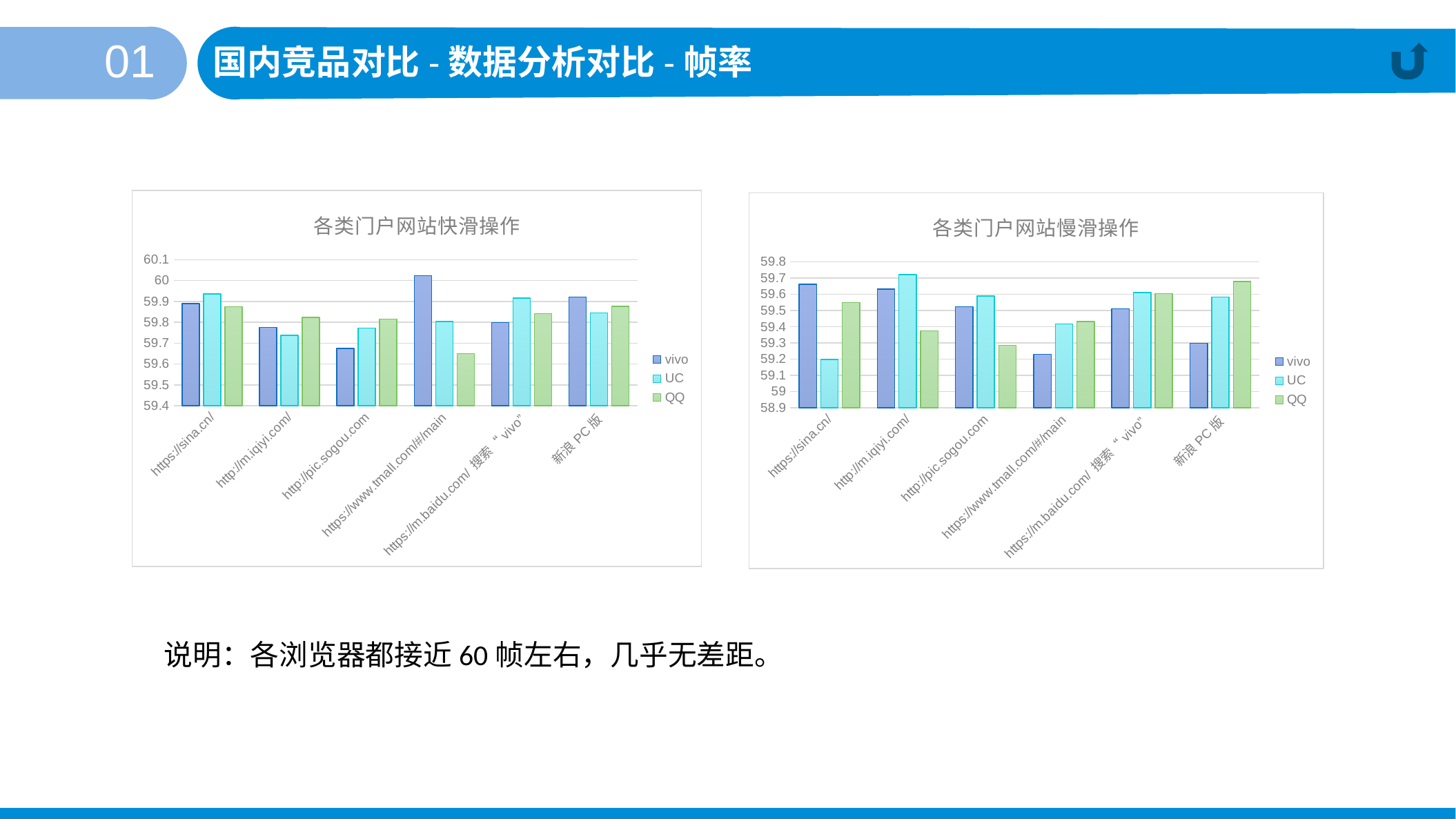

01

国内竞品对比-数据分析对比-帧率

### Chart: 各类门户网站快滑操作

| Category | vivo | UC | QQ |
|---|---|---|---|
| https://sina.cn/ | 59.8900411836354 | 59.9357506978574 | 59.8746196292543 |
| http://m.iqiyi.com/ | 59.7762912200976 | 59.7374026300969 | 59.8237018721576 |
| http://pic.sogou.com | 59.6742674269263 | 59.772738586957 | 59.8158562626453 |
| https://www.tmall.com/#/main | 60.0240989269933 | 59.8044962902196 | 59.649181537607 |
| https://m.baidu.com/ 搜索“vivo” | 59.7981402940376 | 59.9158526555528 | 59.8412833658631 |
| 新浪PC版 | 59.9205336385739 | 59.8450789943604 | 59.8775621547399 |

### Chart: 各类门户网站慢滑操作

| Category | vivo | UC | QQ |
|---|---|---|---|
| https://sina.cn/ | 59.6626644827021 | 59.1991605062726 | 59.5489305883 |
| http://m.iqiyi.com/ | 59.6330674851939 | 59.7216845266917 | 59.3758072815734 |
| http://pic.sogou.com | 59.524378572828 | 59.5897996716064 | 59.2861446044634 |
| https://www.tmall.com/#/main | 59.2309938554817 | 59.4176838199649 | 59.4325047759187 |
| https://m.baidu.com/ 搜索“vivo” | 59.5117168574912 | 59.6107123888267 | 59.6047587490661 |
| 新浪PC版 | 59.2984512038121 | 59.5832725893651 | 59.6796057507714 |
说明：各浏览器都接近60帧左右，几乎无差距。